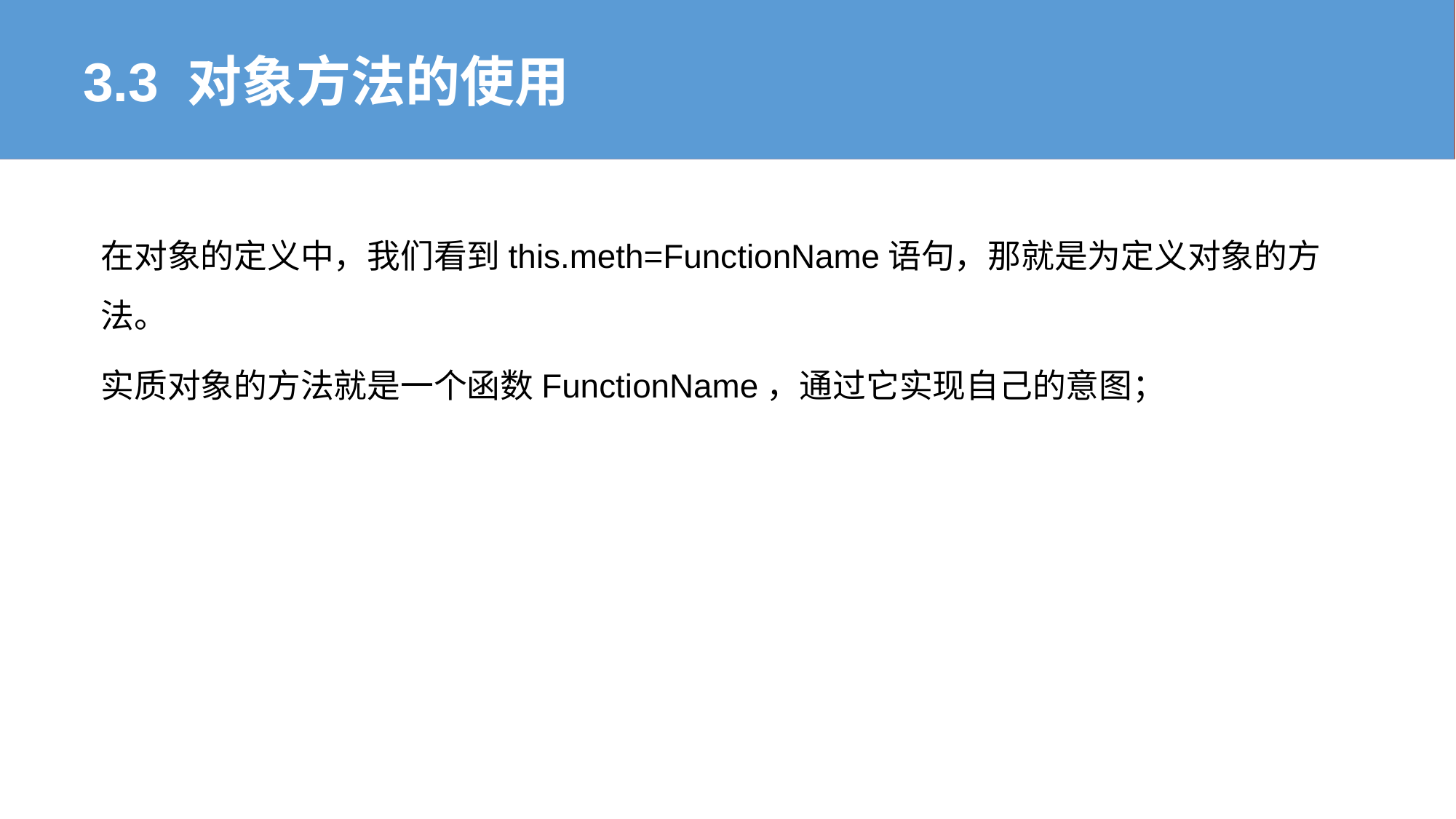

3.3 对象方法的使用

在对象的定义中，我们看到this.meth=FunctionName语句，那就是为定义对象的方法。
实质对象的方法就是一个函数FunctionName，通过它实现自己的意图；